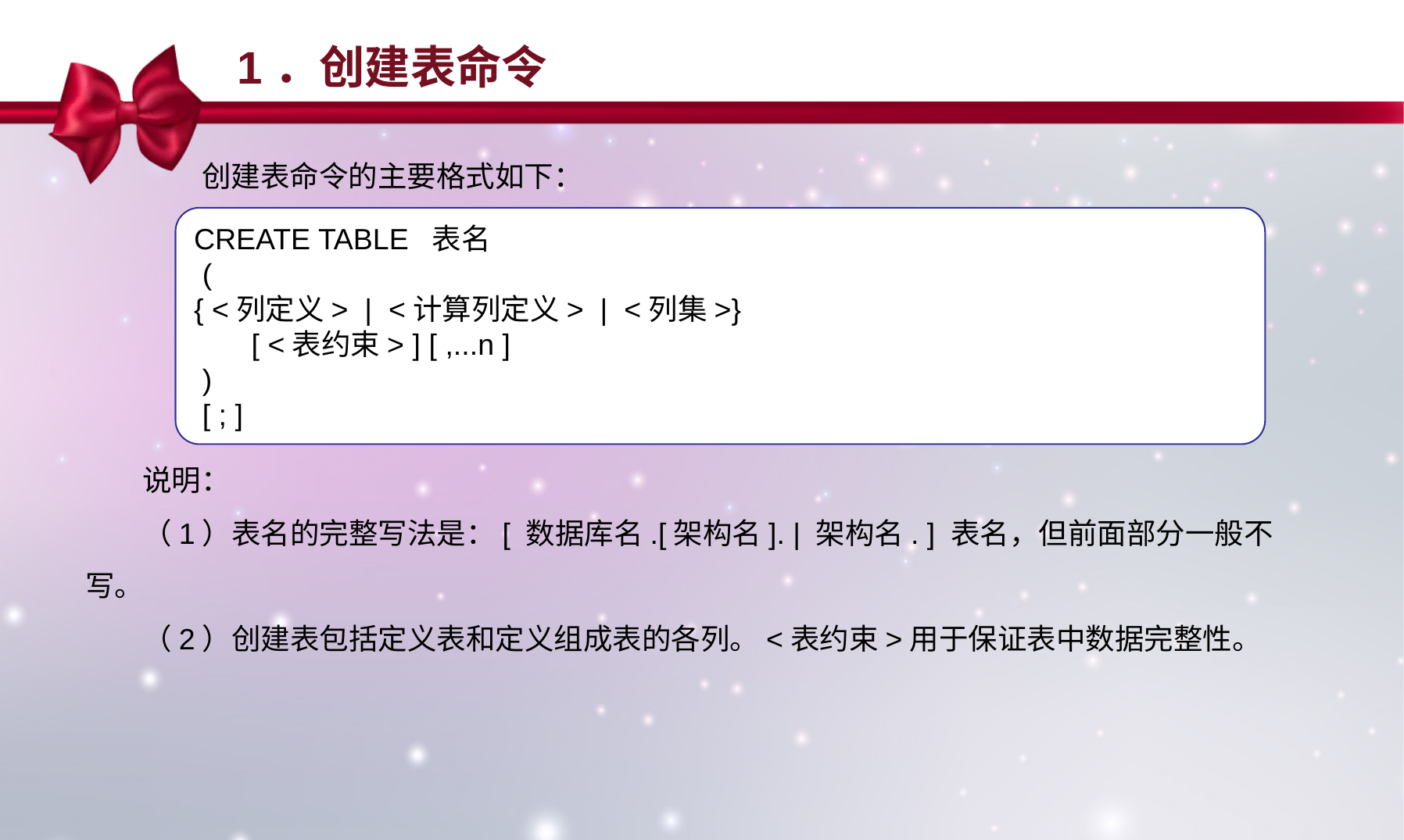

1．创建表命令
创建表命令的主要格式如下：
CREATE TABLE  表名
 (
{ <列定义>  |  <计算列定义>  |  <列集>}
       [ <表约束> ] [ ,...n ]
 )
 [ ; ]
说明：
（1）表名的完整写法是：[ 数据库名.[架构名]. | 架构名. ] 表名，但前面部分一般不写。
（2）创建表包括定义表和定义组成表的各列。<表约束>用于保证表中数据完整性。